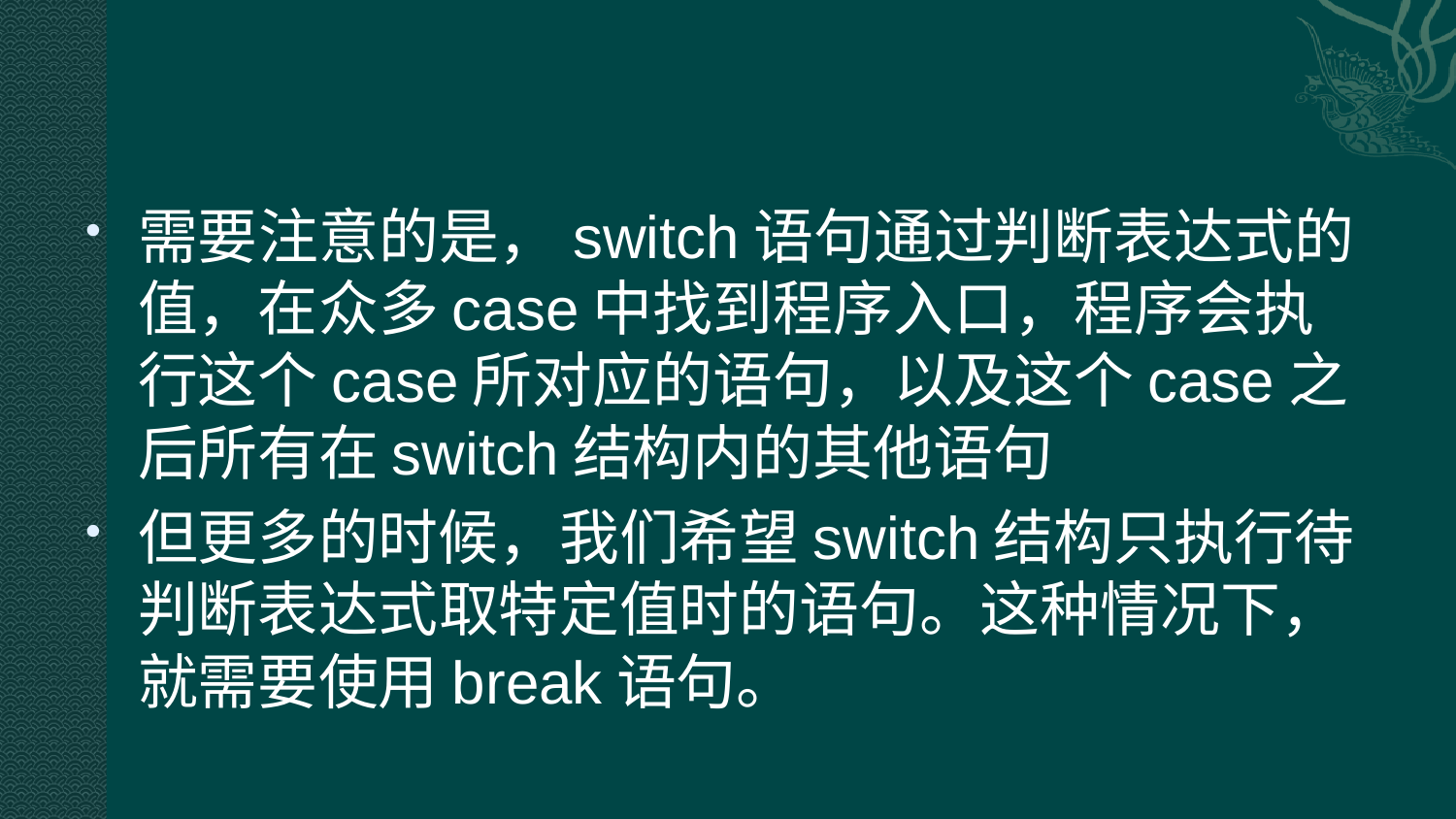

#
需要注意的是，switch语句通过判断表达式的值，在众多case中找到程序入口，程序会执行这个case所对应的语句，以及这个case之后所有在switch结构内的其他语句
但更多的时候，我们希望switch结构只执行待判断表达式取特定值时的语句。这种情况下，就需要使用break语句。